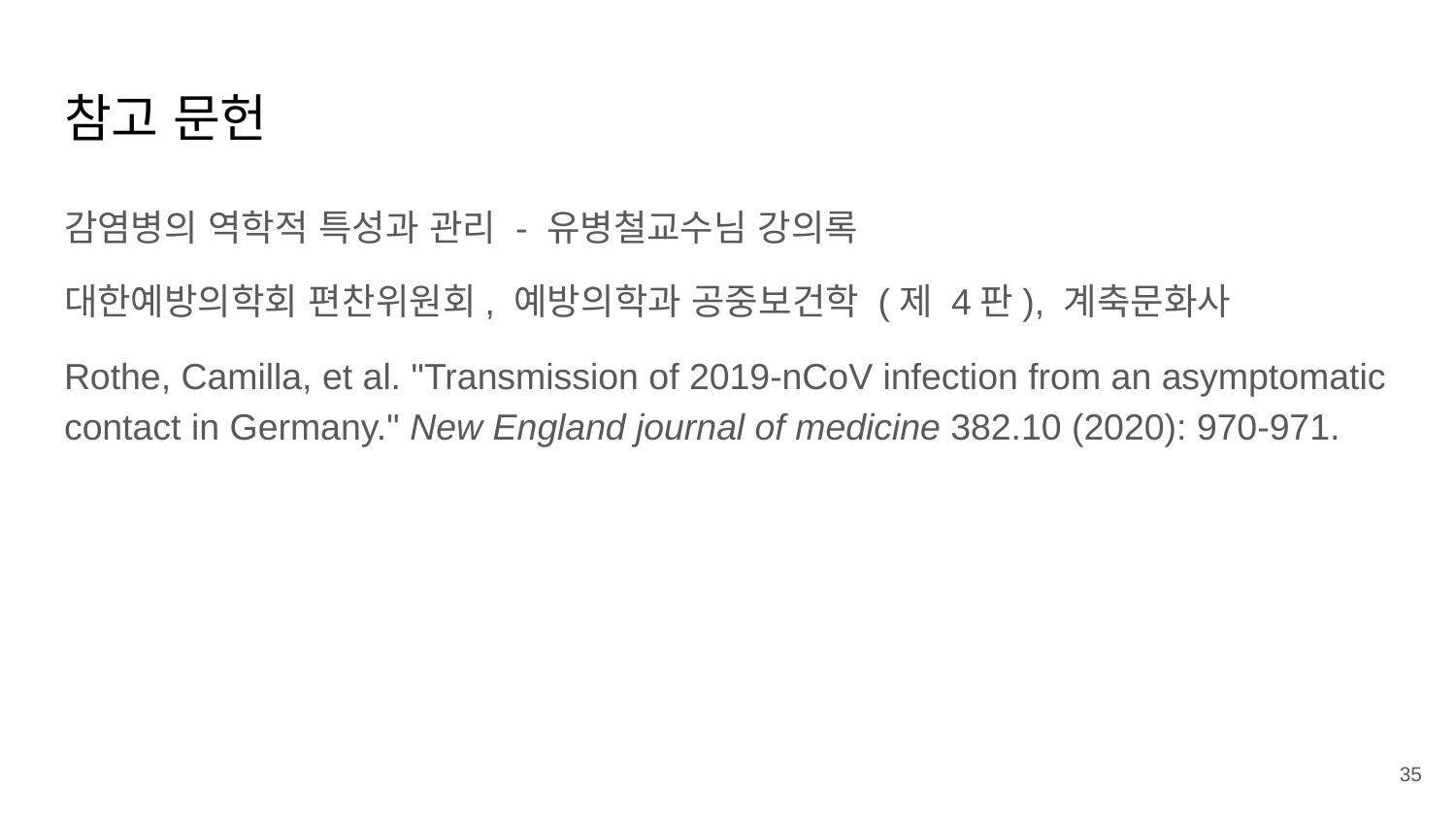

# 참고 문헌
감염병의 역학적 특성과 관리 - 유병철교수님 강의록
대한예방의학회 편찬위원회, 예방의학과 공중보건학 (제 4판), 계축문화사
Rothe, Camilla, et al. "Transmission of 2019-nCoV infection from an asymptomatic contact in Germany." New England journal of medicine 382.10 (2020): 970-971.
35